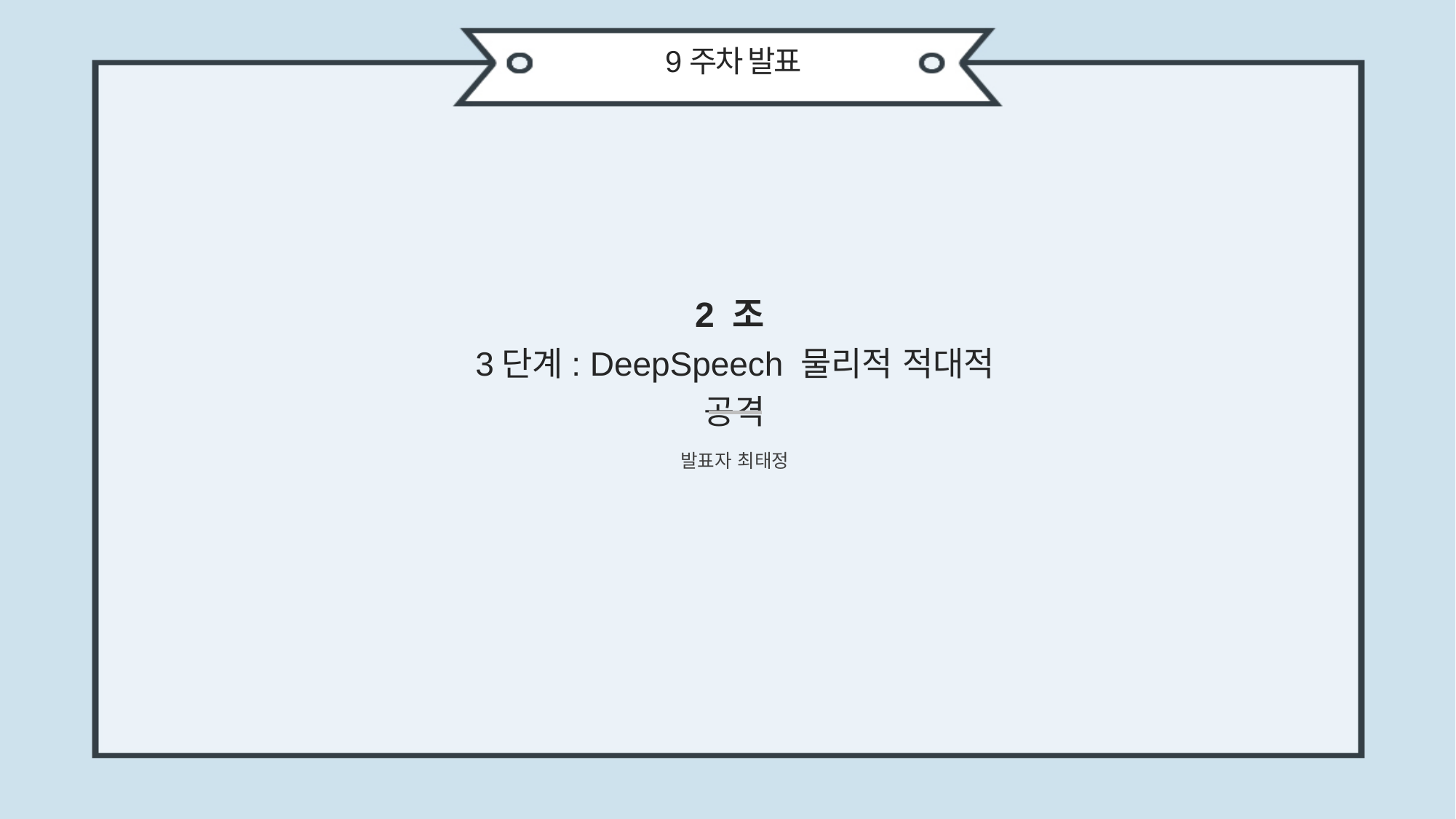

9주차 발표
2 조
3단계: DeepSpeech 물리적 적대적 공격

발표자 최태정